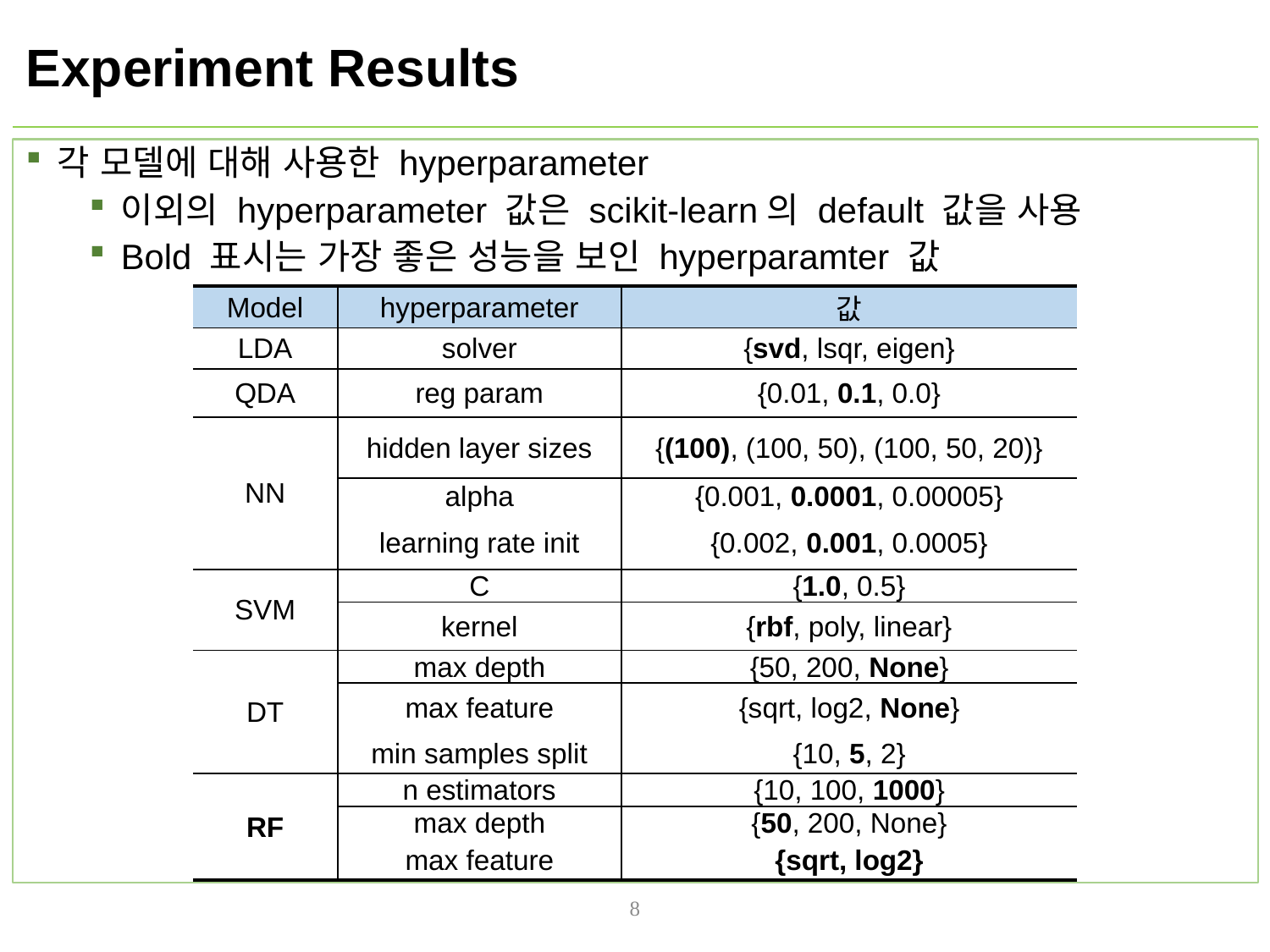

# Experiment Results
각 모델에 대해 사용한 hyperparameter
이외의 hyperparameter 값은 scikit-learn의 default 값을 사용
Bold 표시는 가장 좋은 성능을 보인 hyperparamter 값

| Model | hyperparameter | 값 |
| --- | --- | --- |
| LDA | solver | {svd, lsqr, eigen} |
| QDA | reg param | {0.01, 0.1, 0.0} |
| NN | hidden layer sizes | {(100), (100, 50), (100, 50, 20)} |
|  | alpha | {0.001, 0.0001, 0.00005} |
|  | learning rate init | {0.002, 0.001, 0.0005} |
| SVM | C | {1.0, 0.5} |
|  | kernel | {rbf, poly, linear} |
| DT | max depth | {50, 200, None} |
|  | max feature | {sqrt, log2, None} |
|  | min samples split | {10, 5, 2} |
| RF | n estimators | {10, 100, 1000} |
|  | max depth | {50, 200, None} |
|  | max feature | {sqrt, log2} |
8